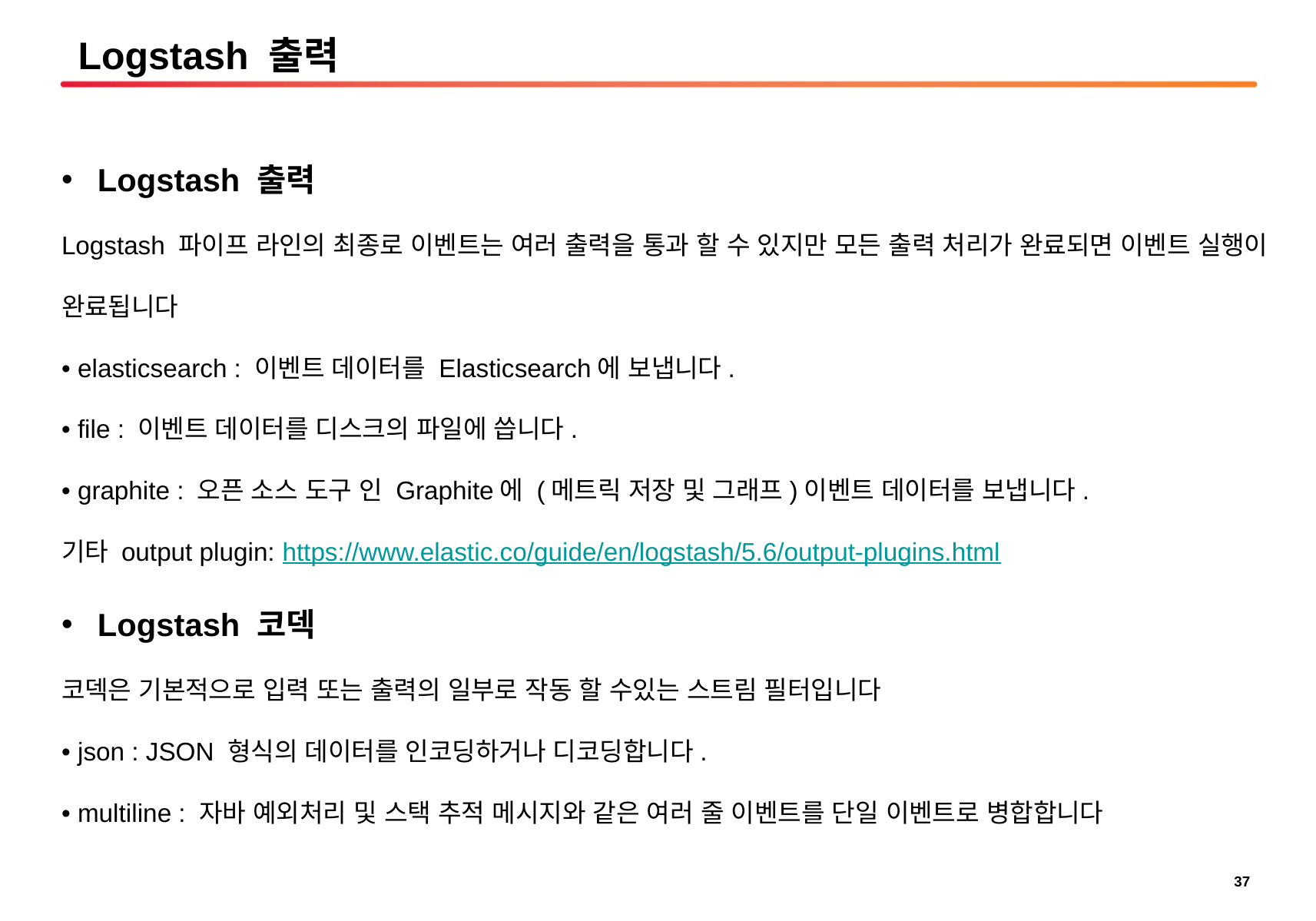

# Logstash 출력

 Logstash 출력
Logstash 파이프 라인의 최종로 이벤트는 여러 출력을 통과 할 수 있지만 모든 출력 처리가 완료되면 이벤트 실행이 완료됩니다
• elasticsearch : 이벤트 데이터를 Elasticsearch에 보냅니다.
• file : 이벤트 데이터를 디스크의 파일에 씁니다.
• graphite : 오픈 소스 도구 인 Graphite에 (메트릭 저장 및 그래프)이벤트 데이터를 보냅니다.
기타 output plugin: https://www.elastic.co/guide/en/logstash/5.6/output-plugins.html
 Logstash 코덱
코덱은 기본적으로 입력 또는 출력의 일부로 작동 할 수있는 스트림 필터입니다
• json : JSON 형식의 데이터를 인코딩하거나 디코딩합니다.
• multiline : 자바 예외처리 및 스택 추적 메시지와 같은 여러 줄 이벤트를 단일 이벤트로 병합합니다